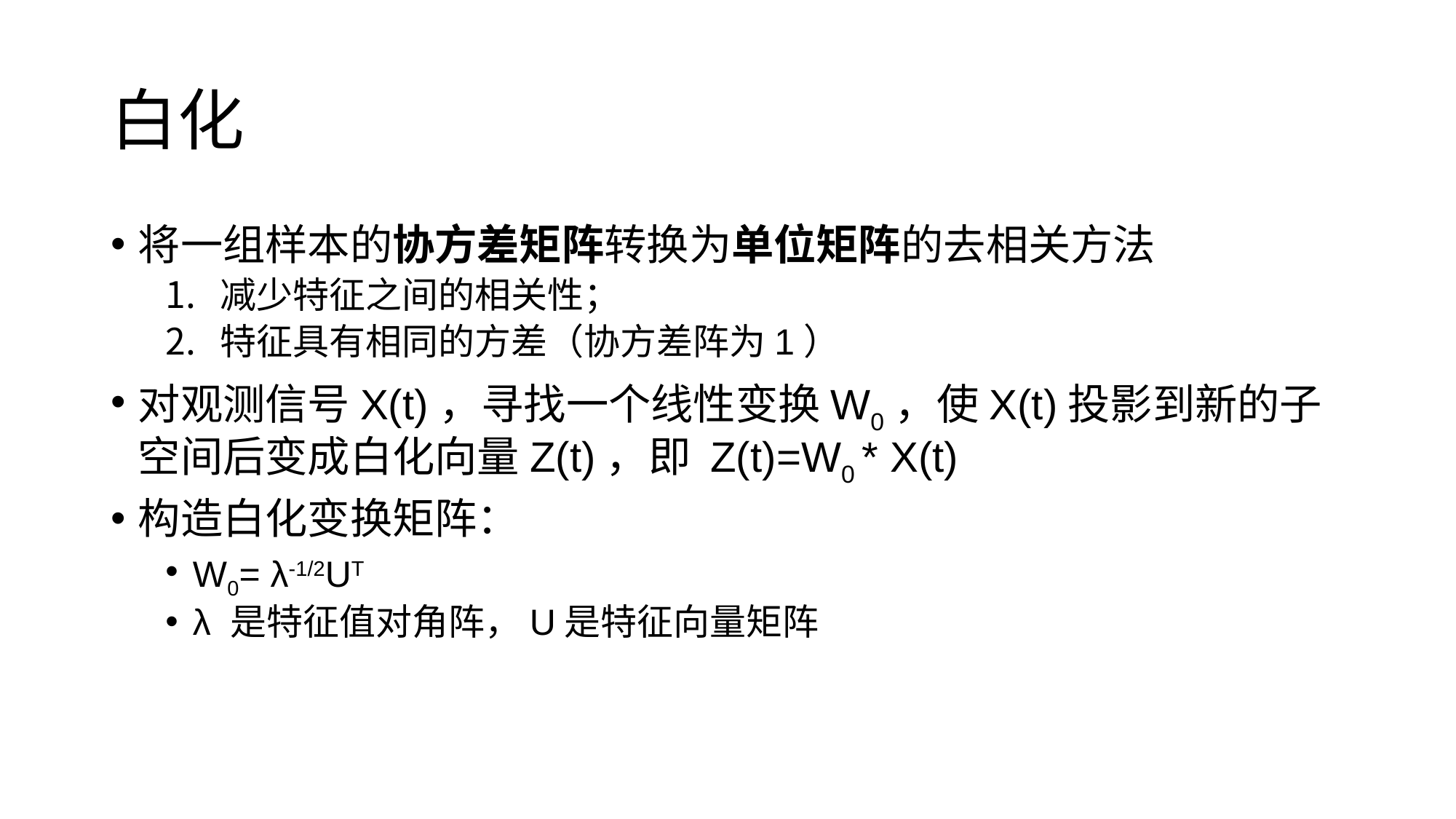

# 白化
将一组样本的协方差矩阵转换为单位矩阵的去相关方法
减少特征之间的相关性；
特征具有相同的方差（协方差阵为1）
对观测信号X(t)，寻找一个线性变换W0，使X(t)投影到新的子空间后变成白化向量Z(t)，即 Z(t)=W0 * X(t)
构造白化变换矩阵：
W0= λ-1/2UT
λ 是特征值对角阵，U是特征向量矩阵